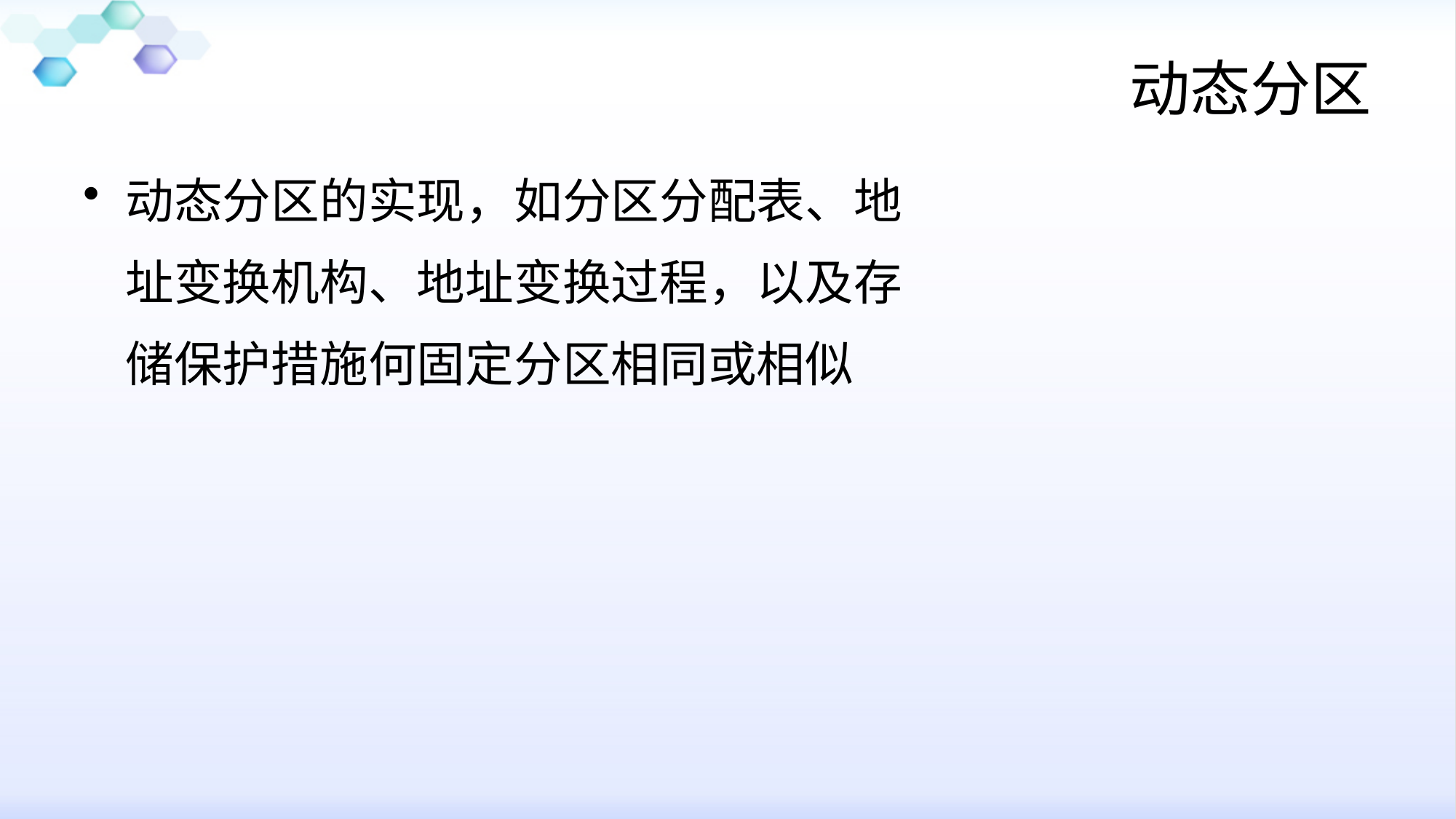

# 动态分区
动态分区的实现，如分区分配表、地址变换机构、地址变换过程，以及存储保护措施何固定分区相同或相似